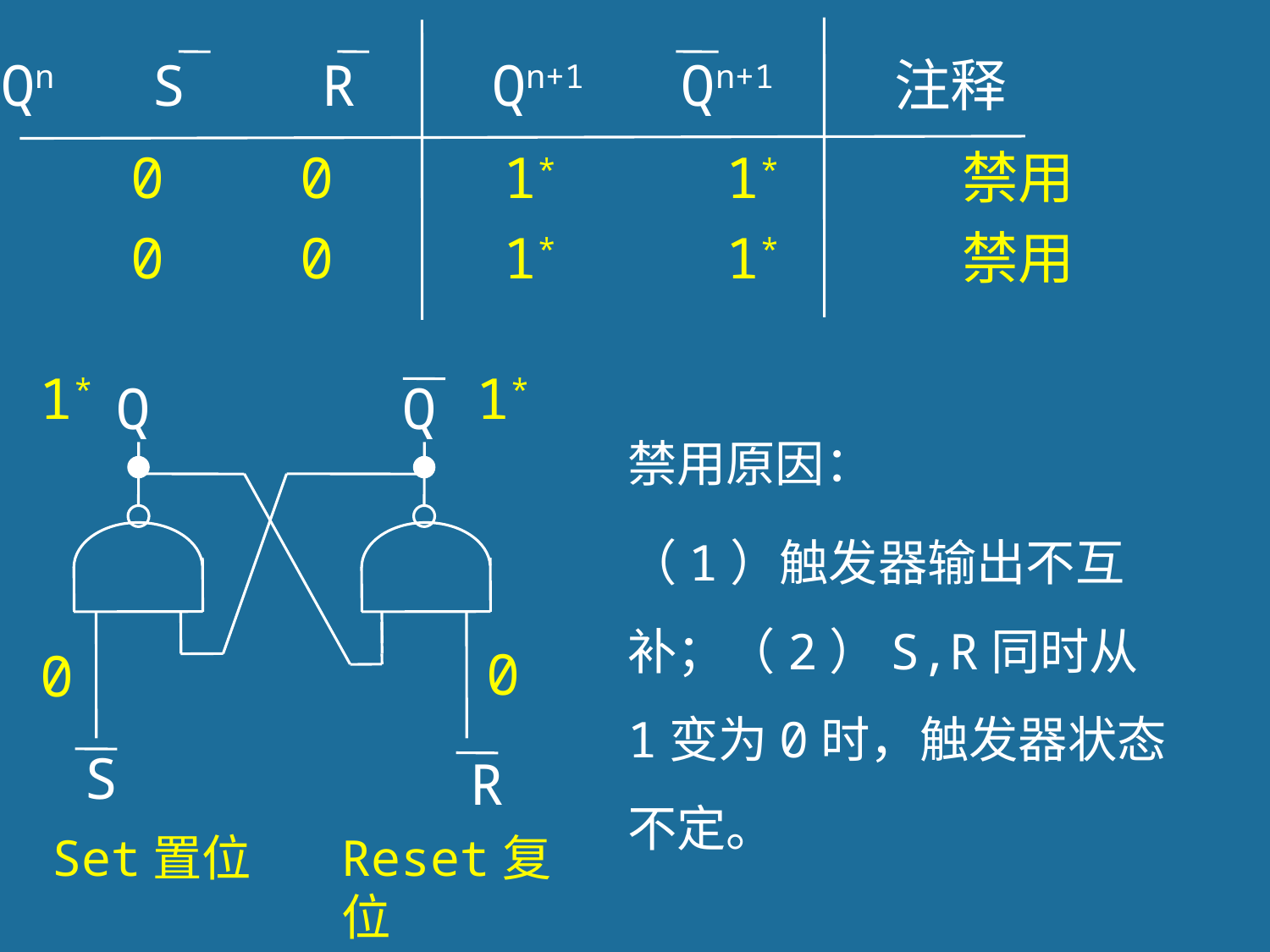

Qn     S       R       Qn+1     Qn+1    注释

0    0    0     1*     1*     禁用
1    0    0     1*     1*     禁用
1*
1*
Q
Q

 S
 R

Set置位
Reset复位
禁用原因：
（1）触发器输出不互补；（2）S,R同时从1变为0时，触发器状态不定。
0
0
9